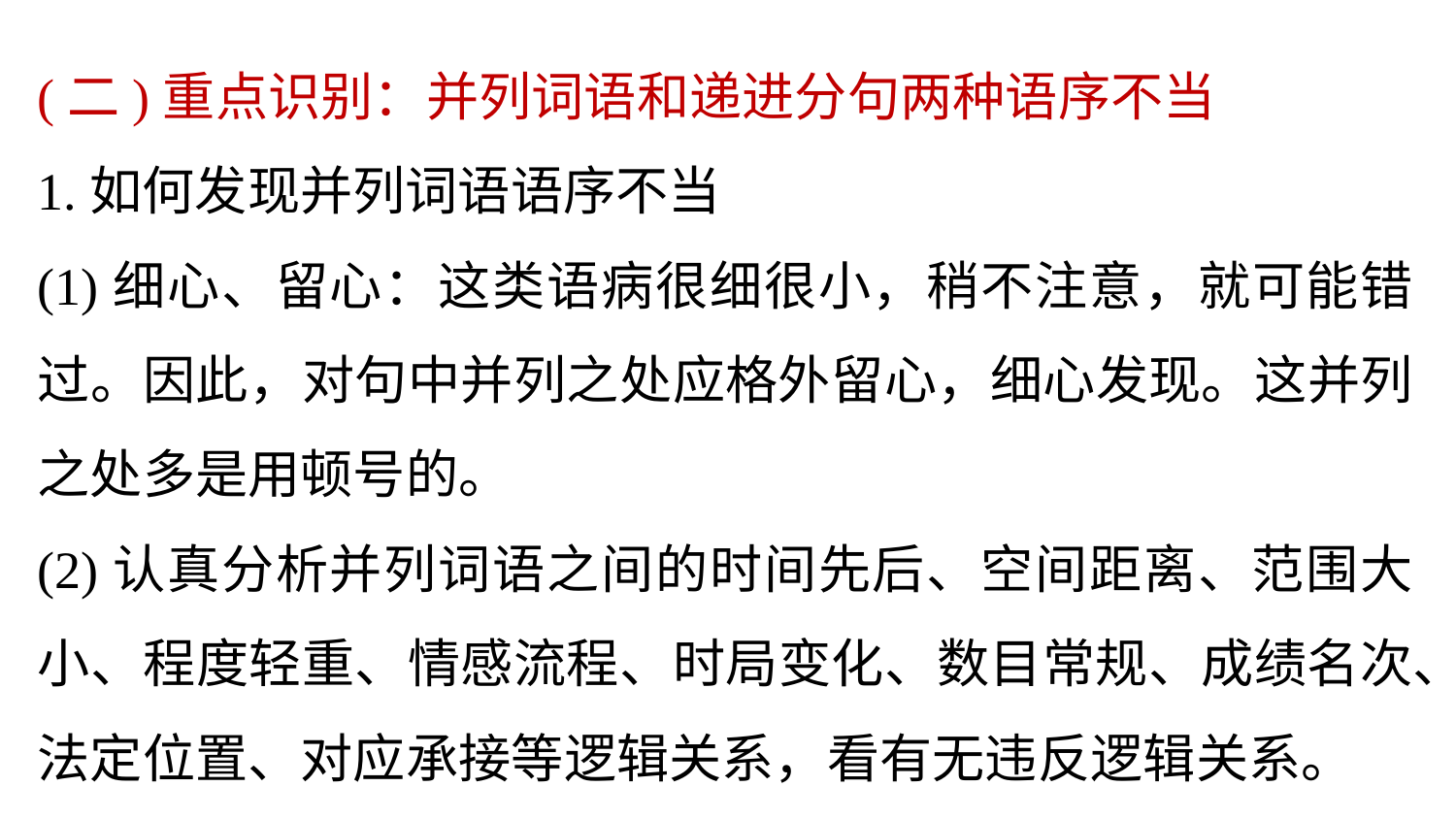

(二)重点识别：并列词语和递进分句两种语序不当
1.如何发现并列词语语序不当
(1)细心、留心：这类语病很细很小，稍不注意，就可能错过。因此，对句中并列之处应格外留心，细心发现。这并列之处多是用顿号的。
(2)认真分析并列词语之间的时间先后、空间距离、范围大小、程度轻重、情感流程、时局变化、数目常规、成绩名次、法定位置、对应承接等逻辑关系，看有无违反逻辑关系。